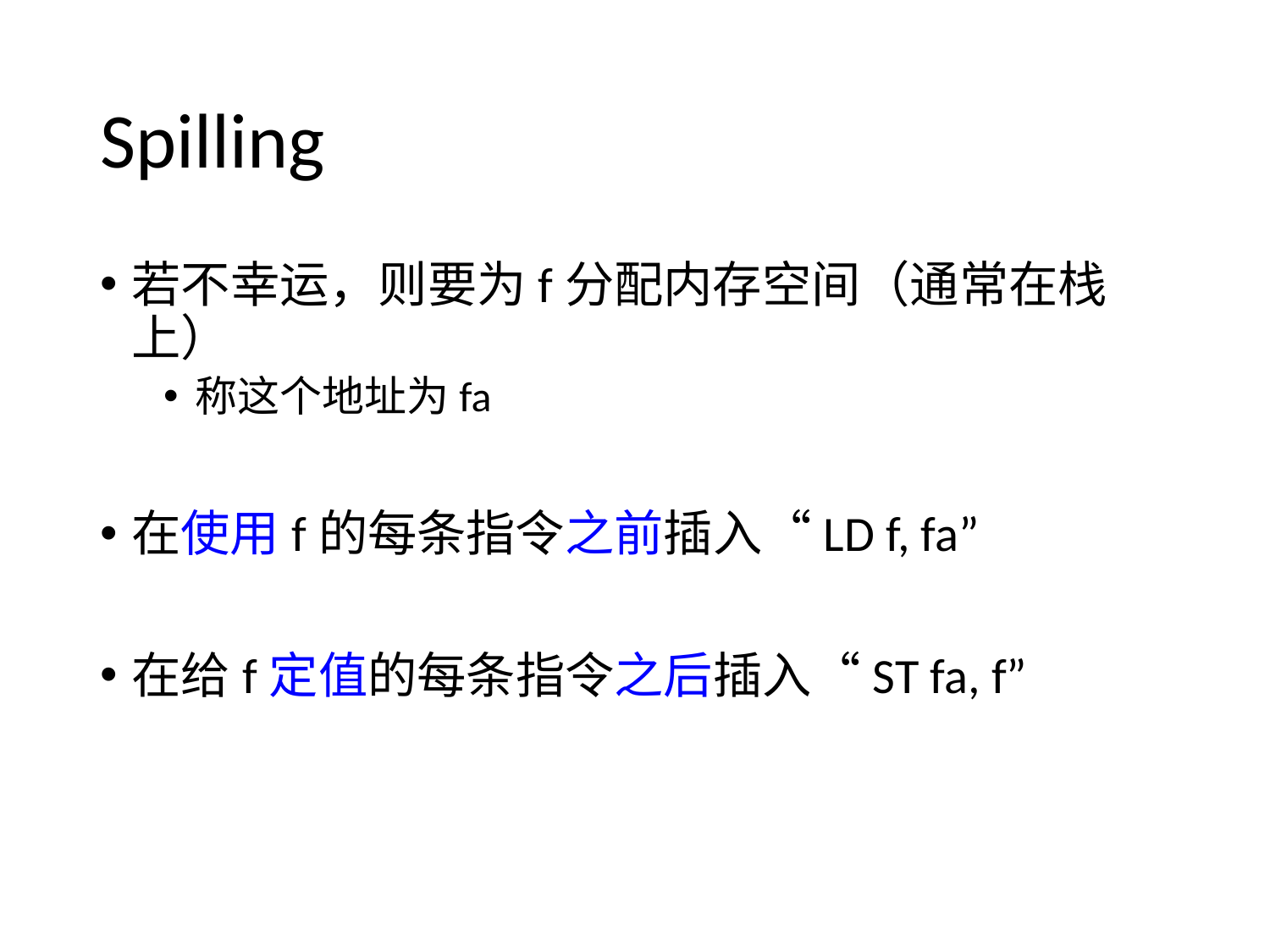

# Spilling
若不幸运，则要为f分配内存空间（通常在栈上）
称这个地址为fa

在使用f的每条指令之前插入“LD f, fa”

在给f定值的每条指令之后插入“ST fa, f”